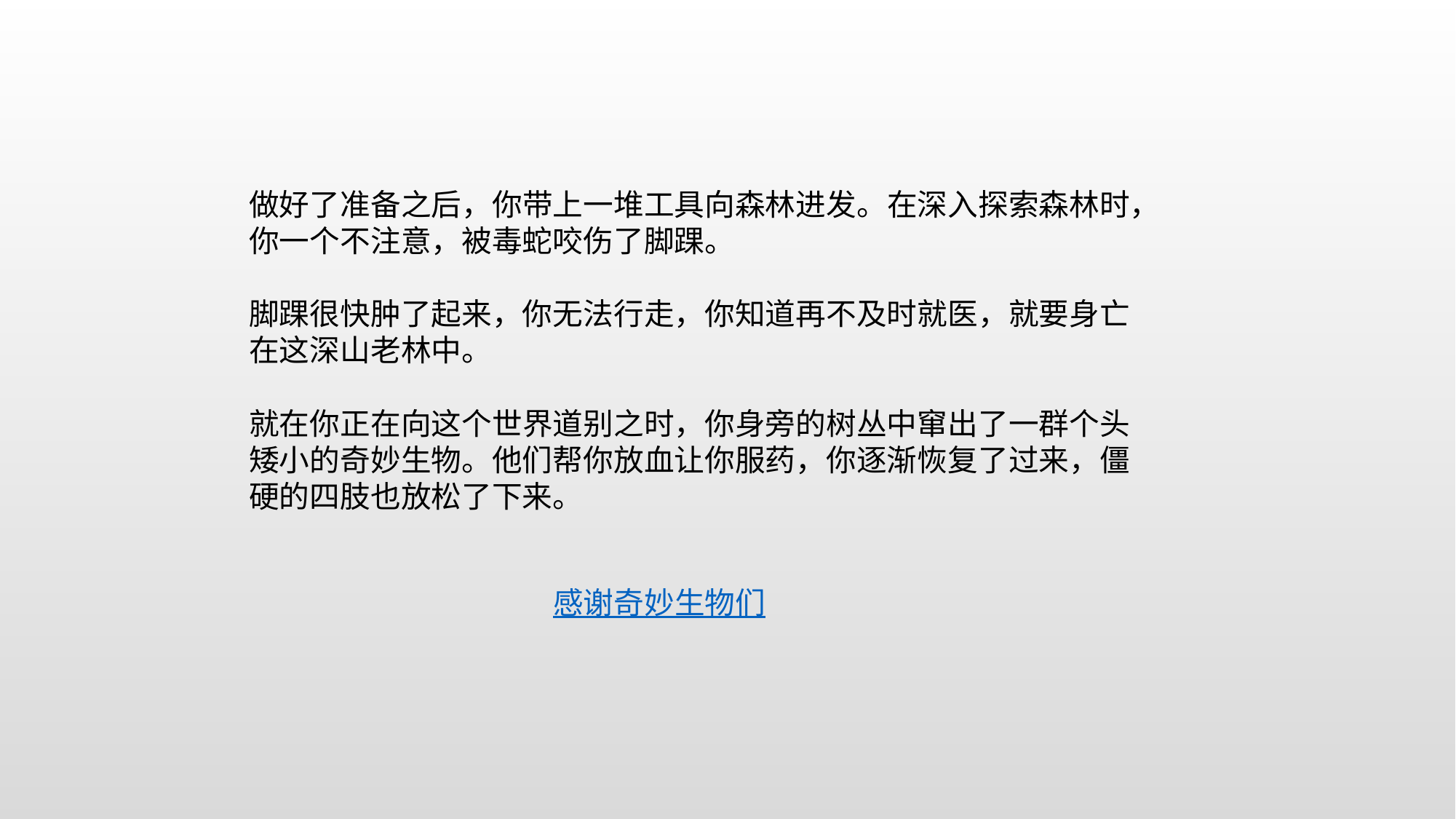

做好了准备之后，你带上一堆工具向森林进发。在深入探索森林时，你一个不注意，被毒蛇咬伤了脚踝。

脚踝很快肿了起来，你无法行走，你知道再不及时就医，就要身亡在这深山老林中。

就在你正在向这个世界道别之时，你身旁的树丛中窜出了一群个头矮小的奇妙生物。他们帮你放血让你服药，你逐渐恢复了过来，僵硬的四肢也放松了下来。
感谢奇妙生物们